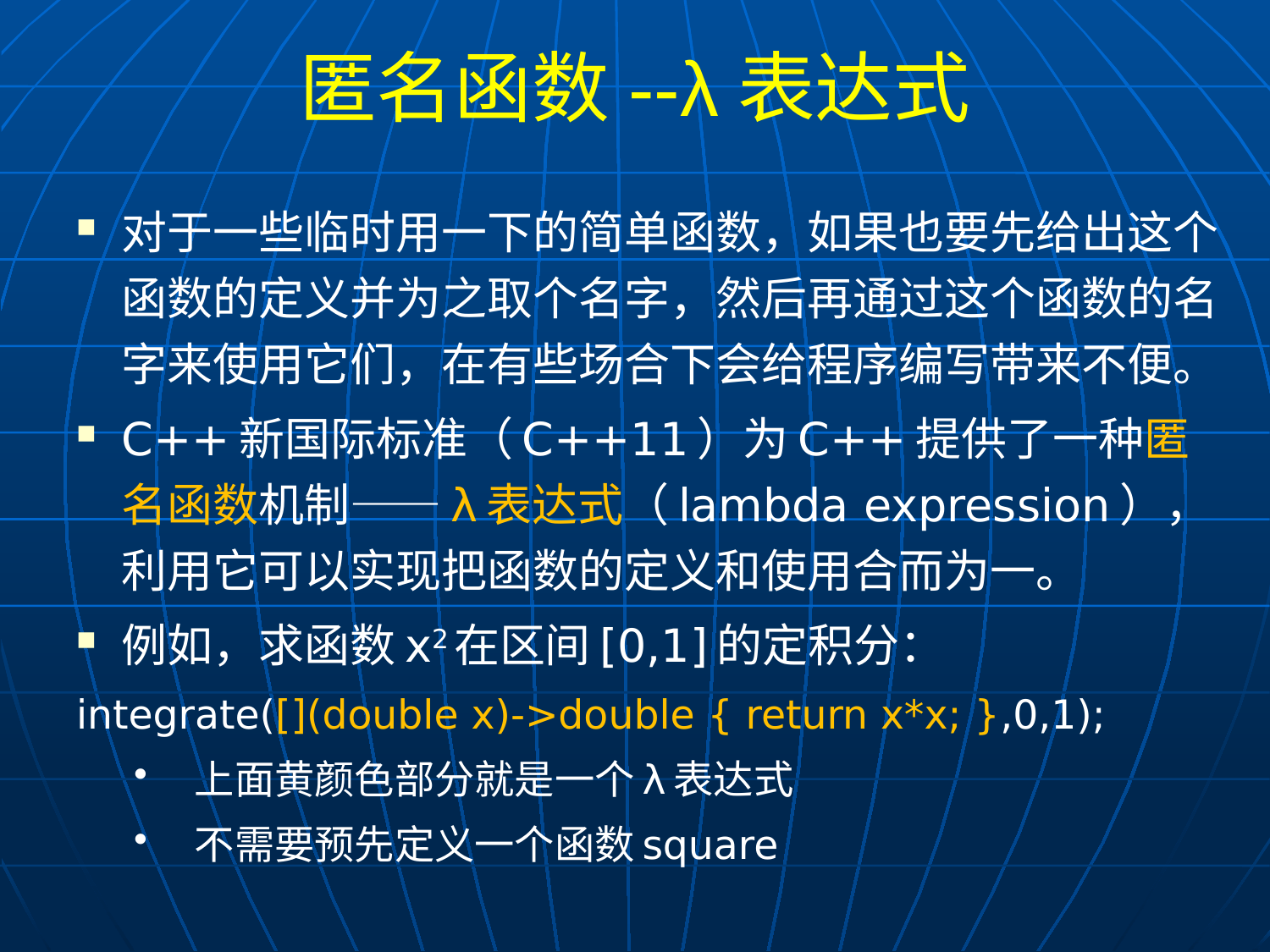

# 匿名函数--λ表达式
对于一些临时用一下的简单函数，如果也要先给出这个函数的定义并为之取个名字，然后再通过这个函数的名字来使用它们，在有些场合下会给程序编写带来不便。
C++新国际标准（C++11）为C++提供了一种匿名函数机制――λ表达式（lambda expression），利用它可以实现把函数的定义和使用合而为一。
例如，求函数x2在区间[0,1]的定积分：
integrate([](double x)->double { return x*x; },0,1);
上面黄颜色部分就是一个λ表达式
不需要预先定义一个函数square